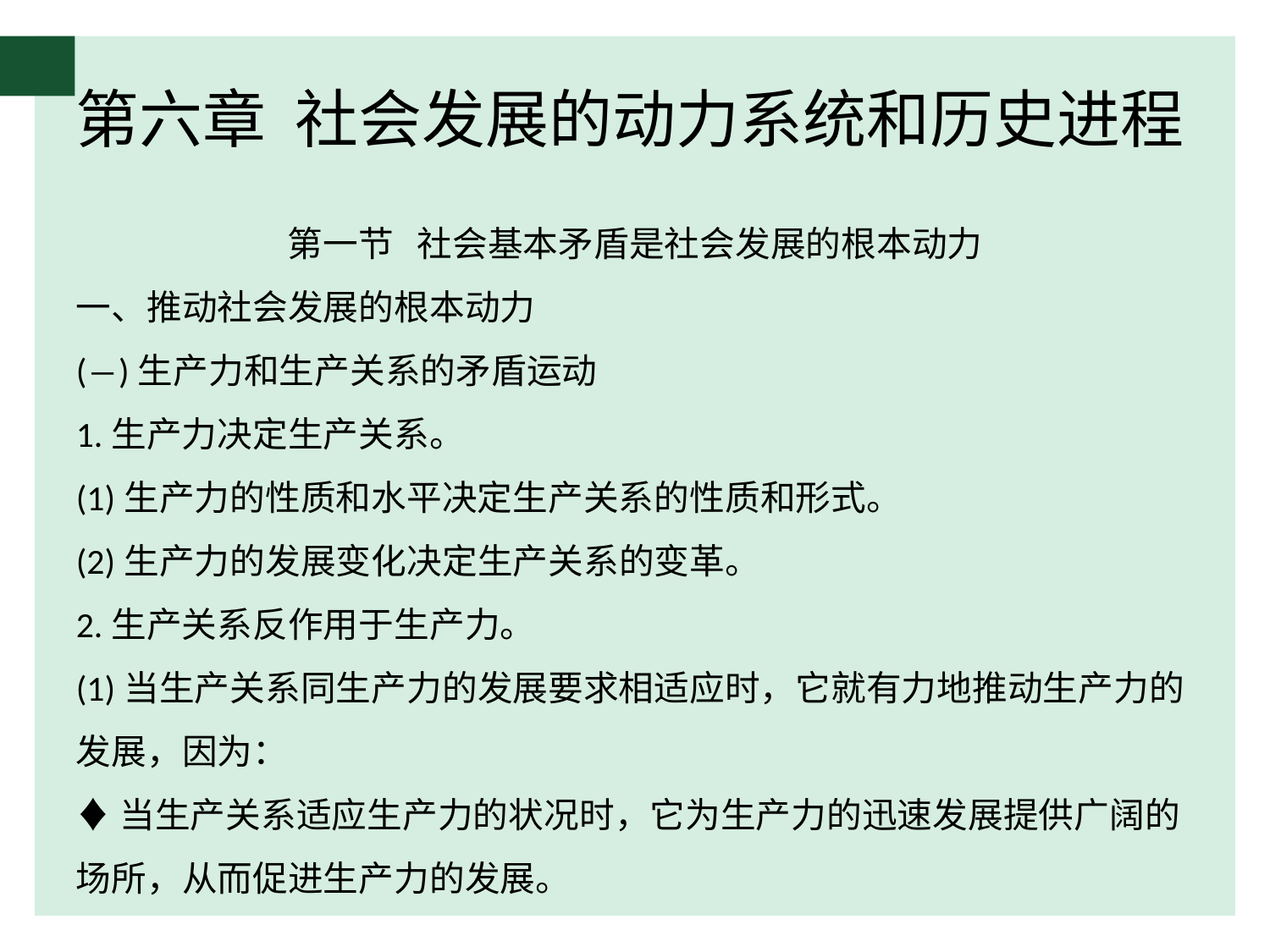

# 第六章  社会发展的动力系统和历史进程
第一节   社会基本矛盾是社会发展的根本动力
一、推动社会发展的根本动力
(―)生产力和生产关系的矛盾运动
1.生产力决定生产关系。
(1)生产力的性质和水平决定生产关系的性质和形式。
(2)生产力的发展变化决定生产关系的变革。
2.生产关系反作用于生产力。
(1)当生产关系同生产力的发展要求相适应时，它就有力地推动生产力的发展，因为：
♦当生产关系适应生产力的状况时，它为生产力的迅速发展提供广阔的场所，从而促进生产力的发展。